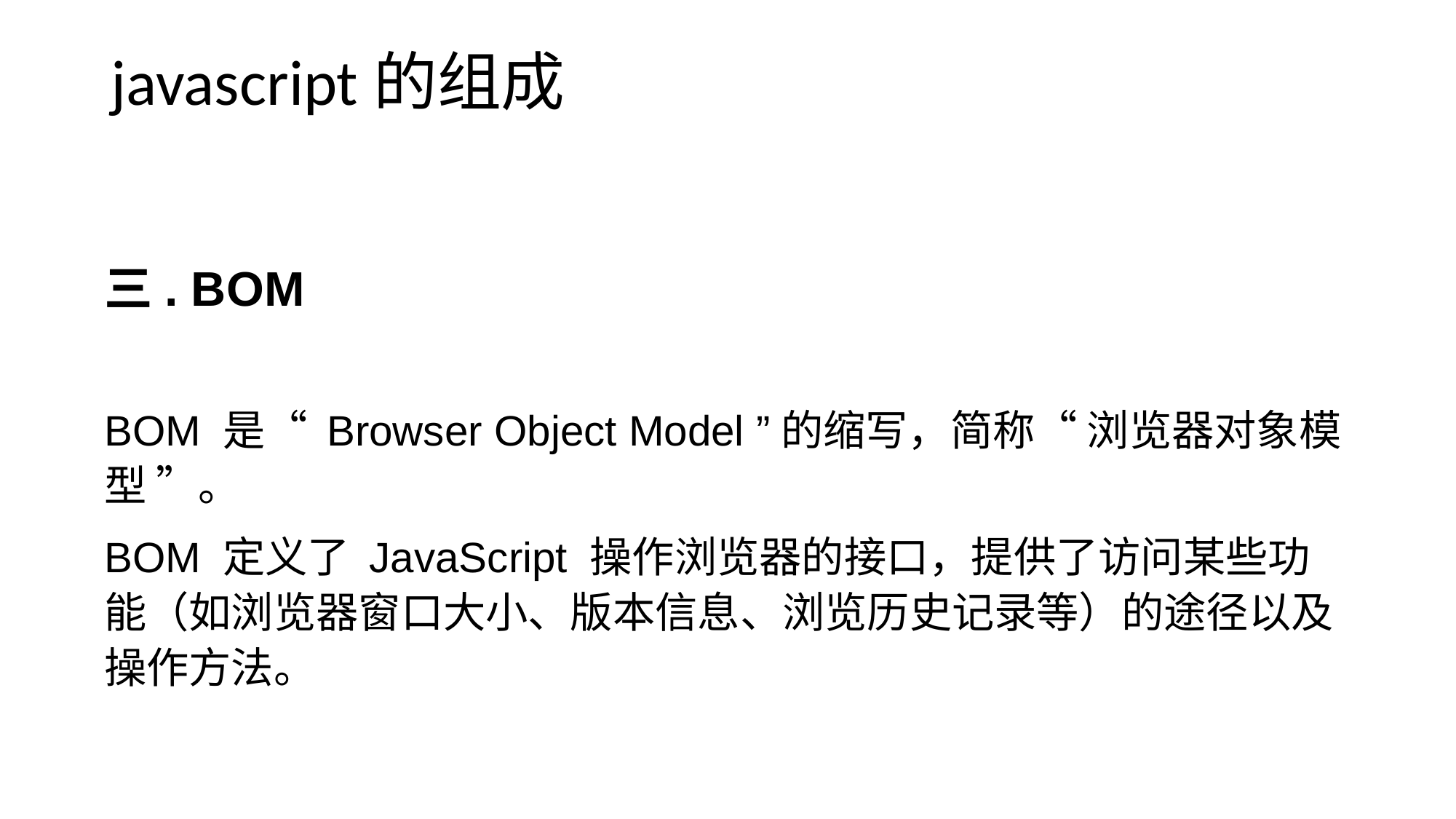

# javascript的组成
三. BOM

BOM 是“ Browser Object Model ”的缩写，简称“ 浏览器对象模型 ”。
BOM 定义了 JavaScript 操作浏览器的接口，提供了访问某些功能（如浏览器窗口大小、版本信息、浏览历史记录等）的途径以及操作方法。